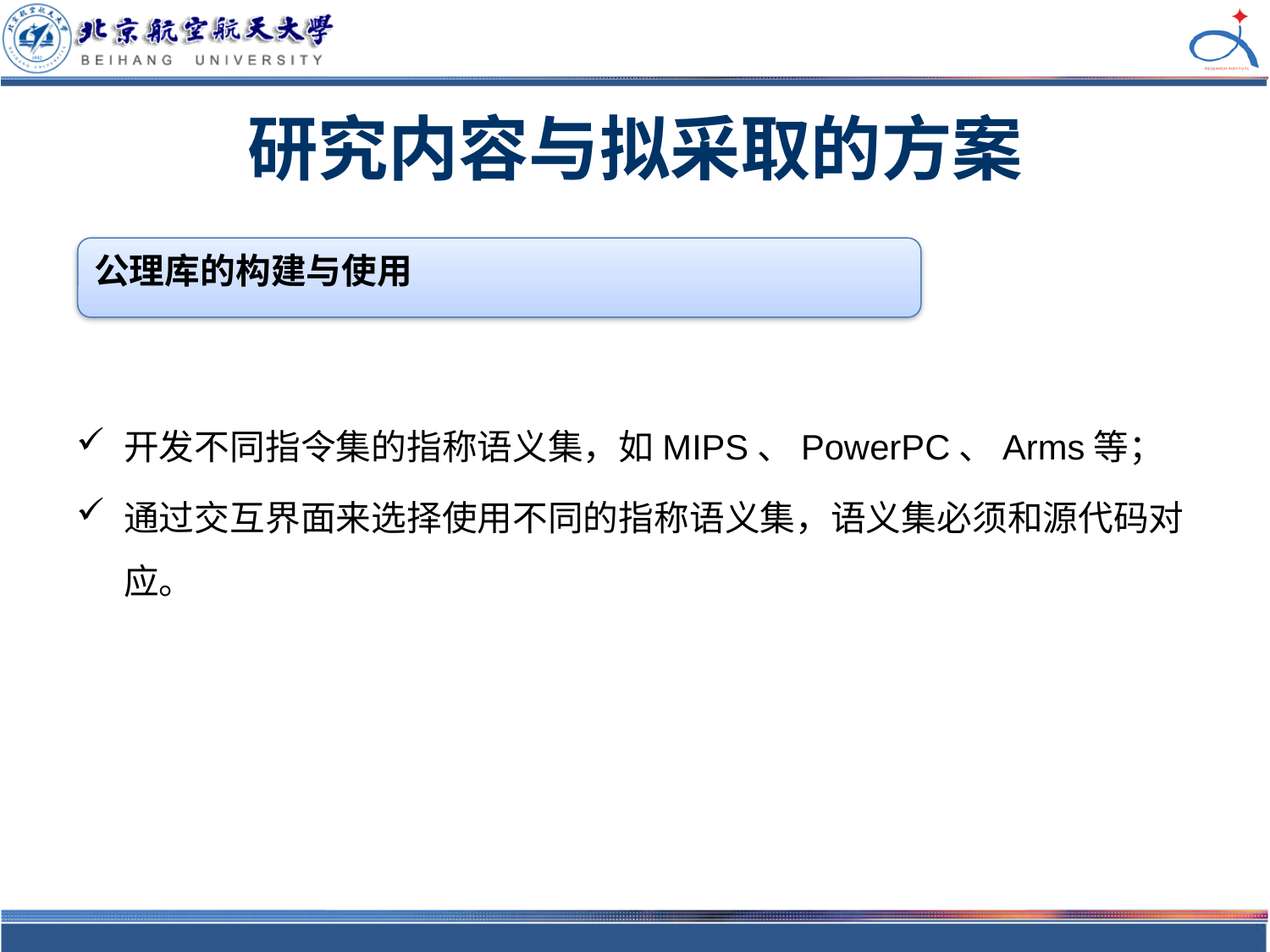

# 研究内容与拟采取的方案

开发不同指令集的指称语义集，如MIPS、PowerPC、Arms等；
通过交互界面来选择使用不同的指称语义集，语义集必须和源代码对应。

公理库的构建与使用